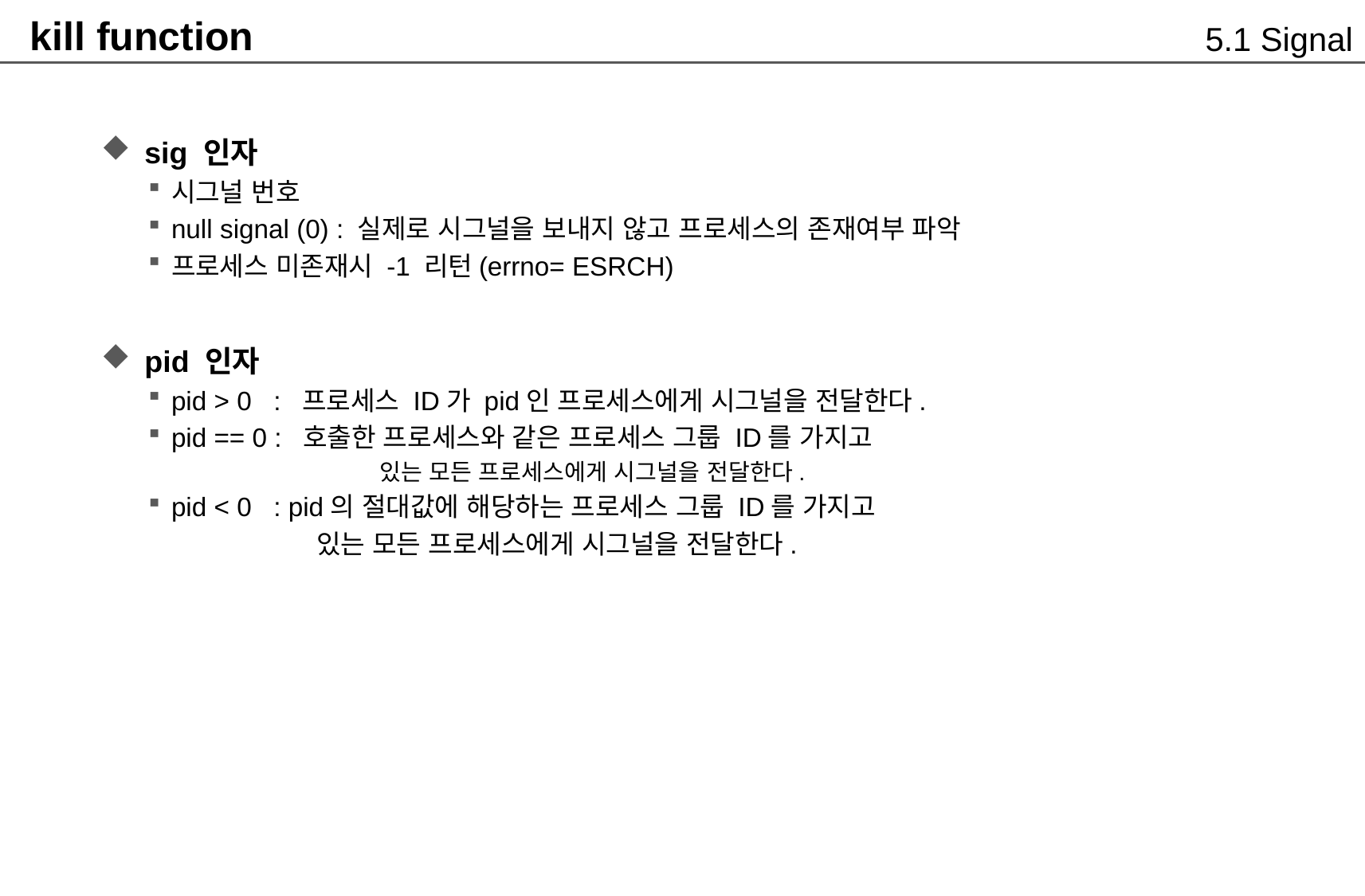

# kill function
5.1 Signal

 sig 인자
시그널 번호
null signal (0) : 실제로 시그널을 보내지 않고 프로세스의 존재여부 파악
프로세스 미존재시 -1 리턴(errno= ESRCH)

 pid 인자
pid > 0   :  프로세스 ID가 pid인 프로세스에게 시그널을 전달한다.
pid == 0 :  호출한 프로세스와 같은 프로세스 그룹 ID를 가지고
	         있는 모든 프로세스에게 시그널을 전달한다.
pid < 0   : pid의 절대값에 해당하는 프로세스 그룹 ID를 가지고
                      있는 모든 프로세스에게 시그널을 전달한다.